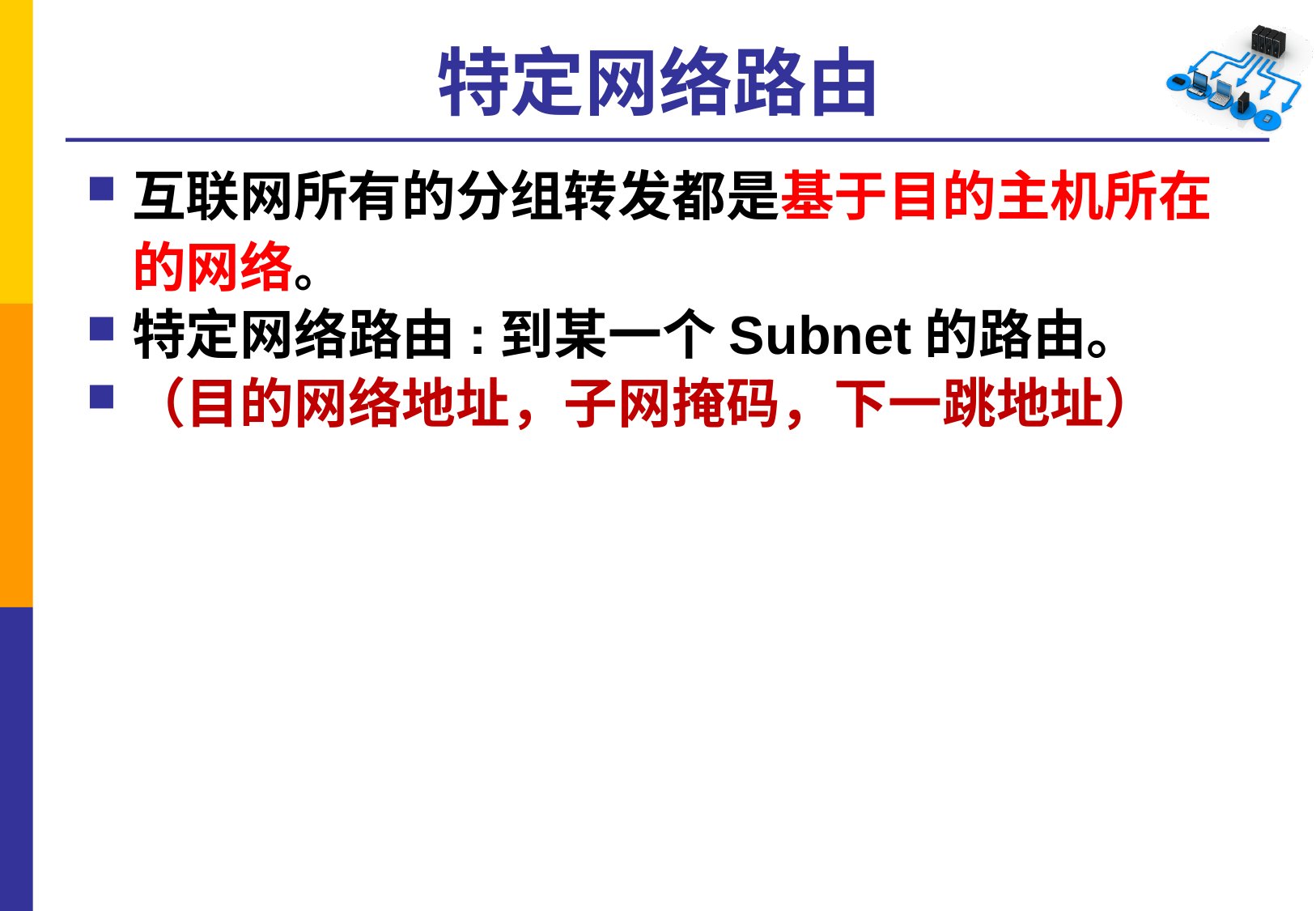

# 特定网络路由
互联网所有的分组转发都是基于目的主机所在的网络。
特定网络路由:到某一个Subnet的路由。
（目的网络地址，子网掩码，下一跳地址）